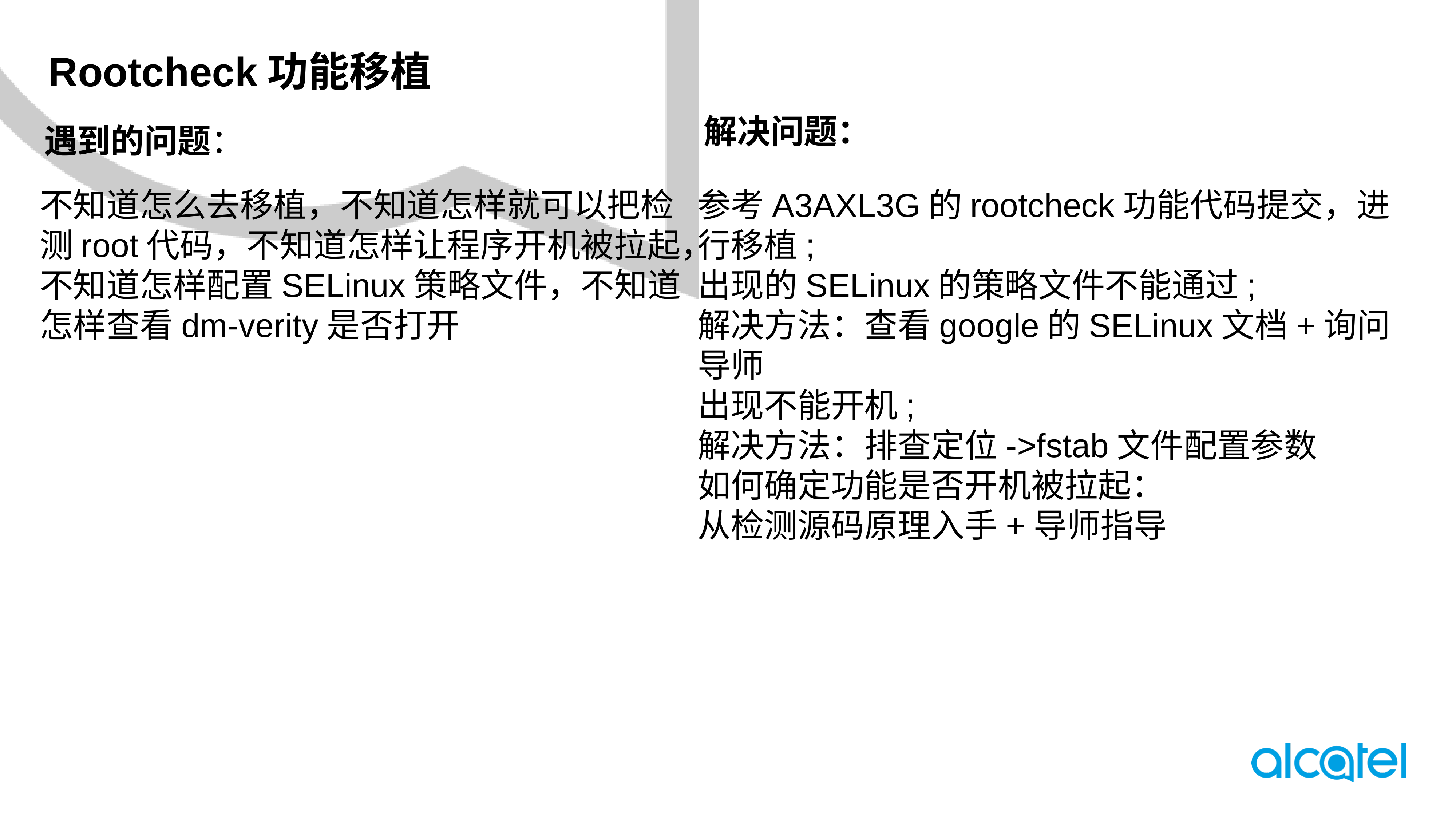

Rootcheck功能移植
解决问题：
遇到的问题：
不知道怎么去移植，不知道怎样就可以把检测root代码，不知道怎样让程序开机被拉起，不知道怎样配置SELinux策略文件，不知道怎样查看dm-verity是否打开
参考A3AXL3G的rootcheck功能代码提交，进行移植;
出现的SELinux的策略文件不能通过;
解决方法：查看google的SELinux文档+询问导师
出现不能开机;
解决方法：排查定位->fstab文件配置参数
如何确定功能是否开机被拉起：
从检测源码原理入手+导师指导